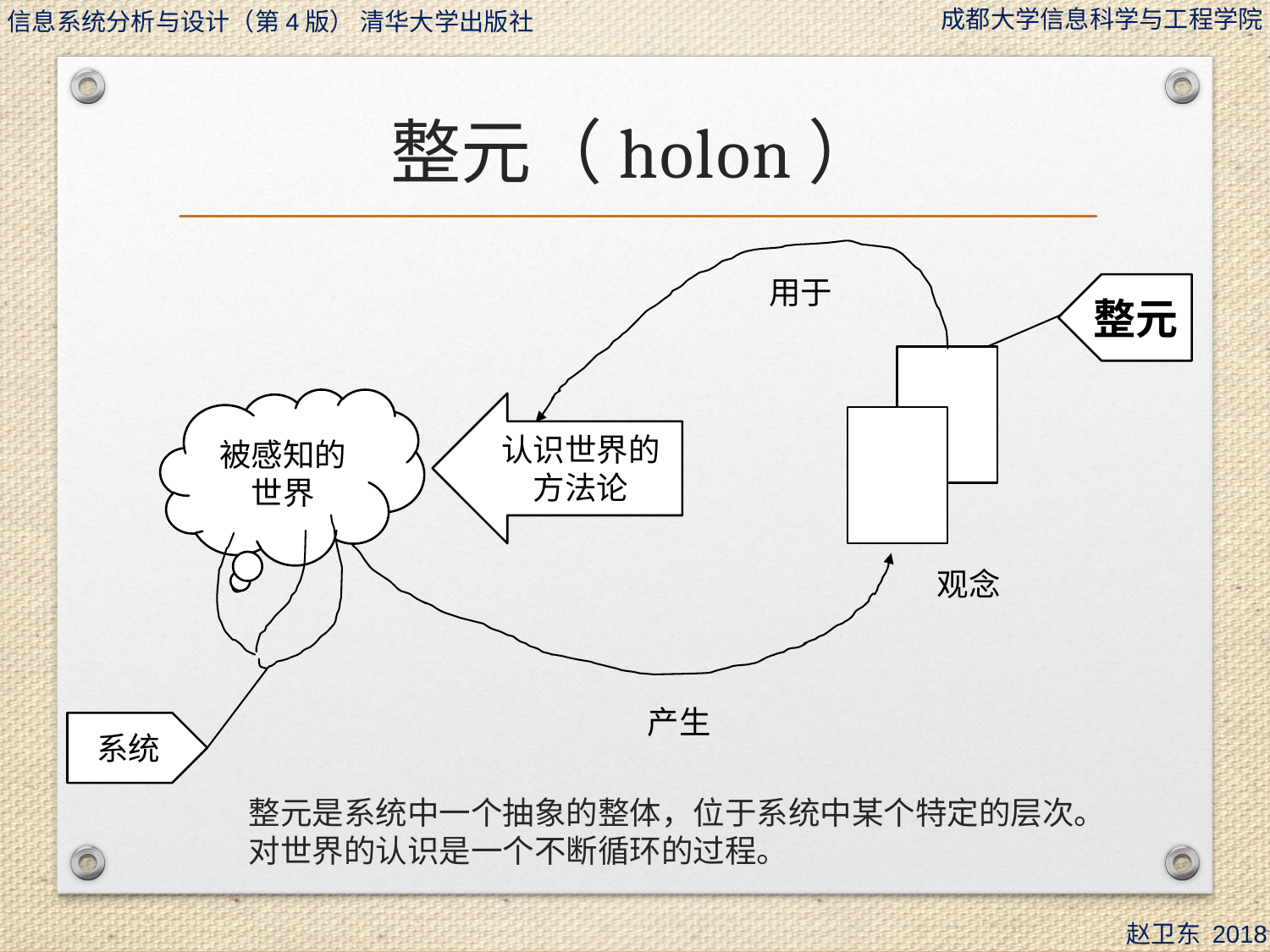

# 整元（holon）

用于
整元

被感知的世界
认识世界的方法论

观念
产生
系统
整元是系统中一个抽象的整体，位于系统中某个特定的层次。对世界的认识是一个不断循环的过程。